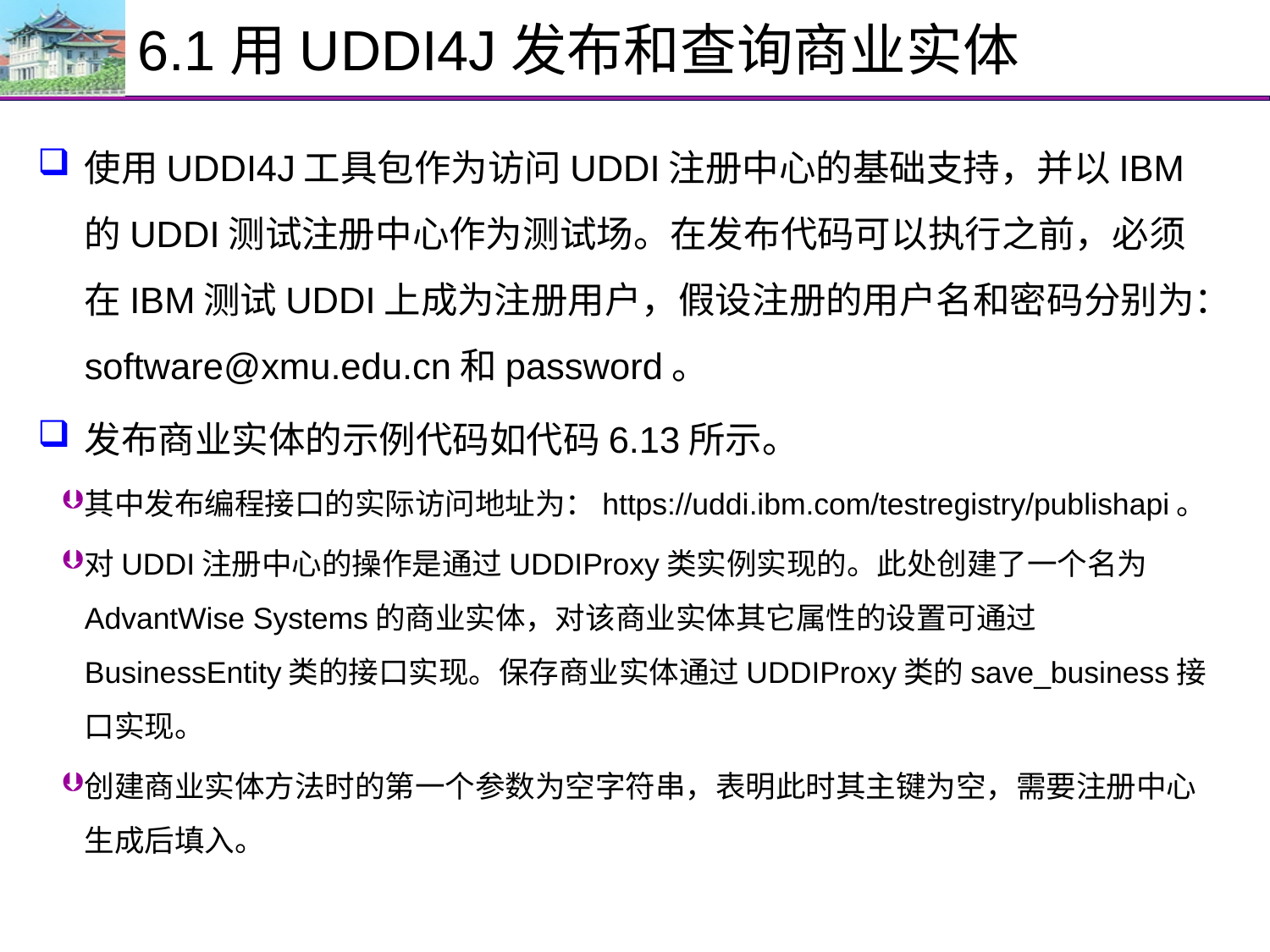

# 6.1用UDDI4J发布和查询商业实体
使用UDDI4J工具包作为访问UDDI注册中心的基础支持，并以IBM的UDDI测试注册中心作为测试场。在发布代码可以执行之前，必须在IBM测试UDDI上成为注册用户，假设注册的用户名和密码分别为：software@xmu.edu.cn和password。
发布商业实体的示例代码如代码6.13所示。
其中发布编程接口的实际访问地址为：https://uddi.ibm.com/testregistry/publishapi。
对UDDI注册中心的操作是通过UDDIProxy类实例实现的。此处创建了一个名为AdvantWise Systems的商业实体，对该商业实体其它属性的设置可通过BusinessEntity类的接口实现。保存商业实体通过UDDIProxy类的save_business接口实现。
创建商业实体方法时的第一个参数为空字符串，表明此时其主键为空，需要注册中心生成后填入。